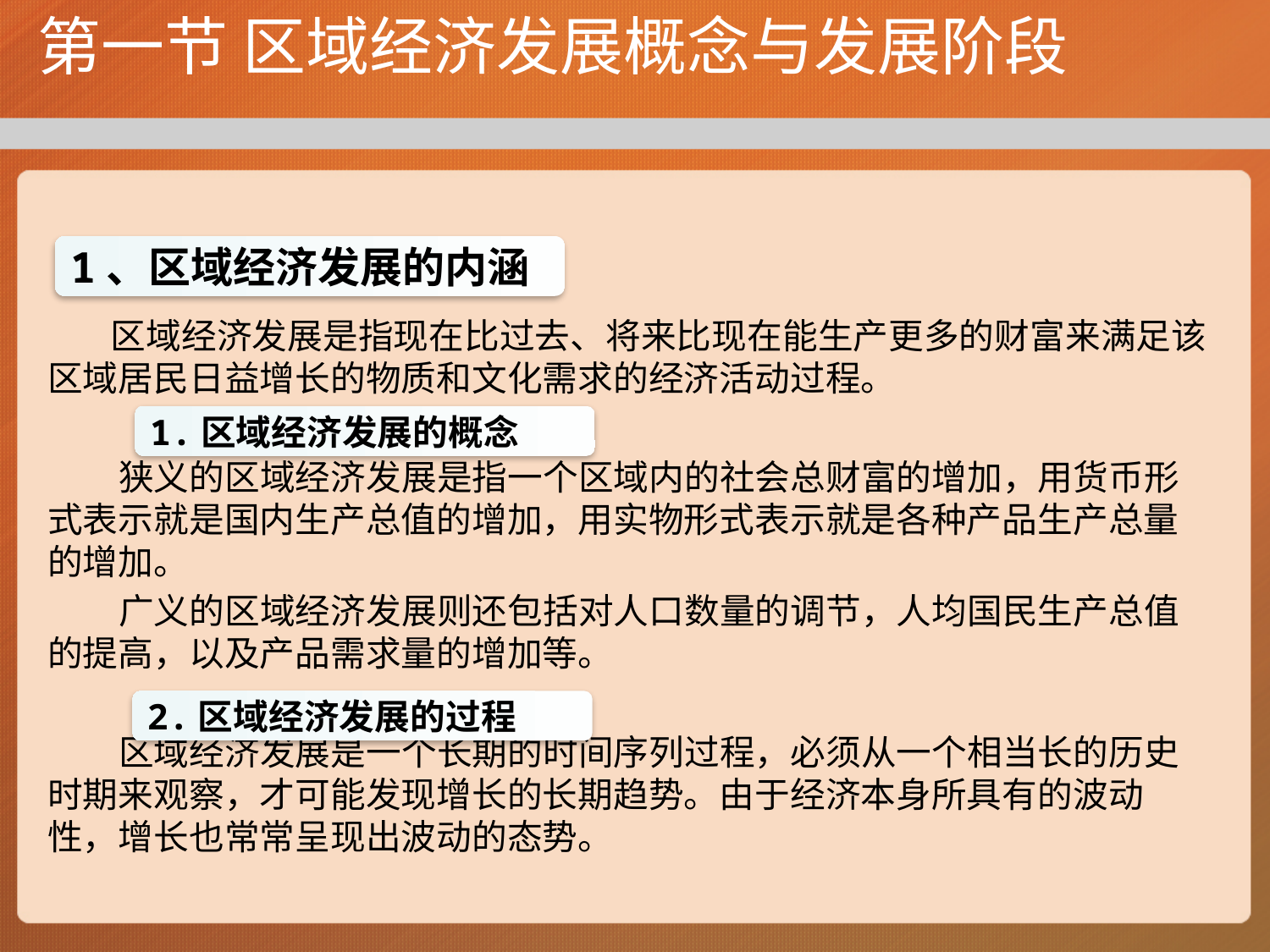

# 第一节 区域经济发展概念与发展阶段

       区域经济发展是指现在比过去、将来比现在能生产更多的财富来满足该区域居民日益增长的物质和文化需求的经济活动过程。

        狭义的区域经济发展是指一个区域内的社会总财富的增加，用货币形式表示就是国内生产总值的增加，用实物形式表示就是各种产品生产总量的增加。
        广义的区域经济发展则还包括对人口数量的调节，人均国民生产总值的提高，以及产品需求量的增加等。

        区域经济发展是一个长期的时间序列过程，必须从一个相当长的历史时期来观察，才可能发现增长的长期趋势。由于经济本身所具有的波动性，增长也常常呈现出波动的态势。
1、区域经济发展的内涵
1.区域经济发展的概念
2.区域经济发展的过程